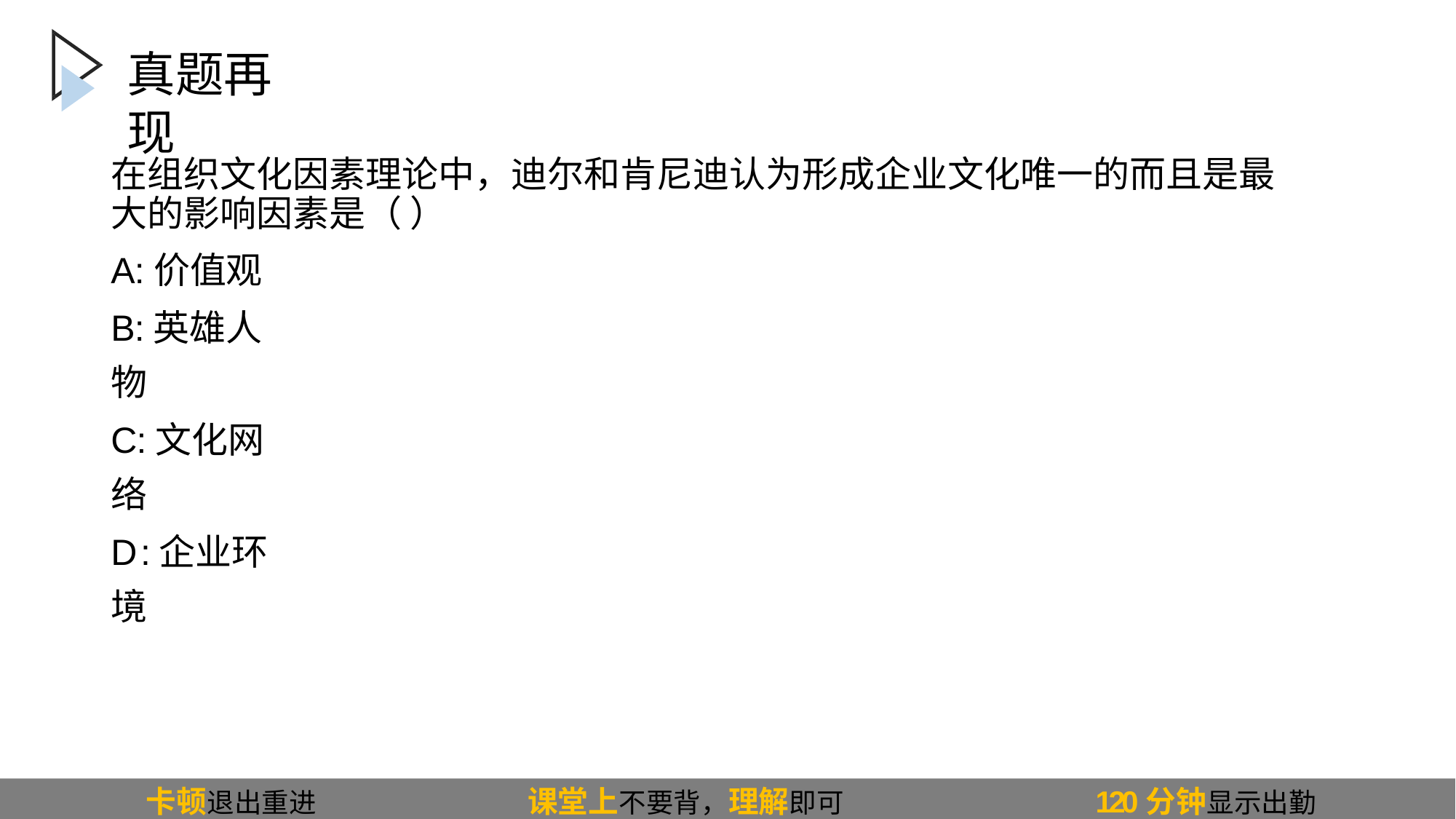

# 真题再现
在组织文化因素理论中，迪尔和肯尼迪认为形成企业文化唯一的而且是最 大的影响因素是（ ）
A:价值观
B:英雄人物
C:文化网络
D:企业环境
卡顿退出重进
课堂上不要背，理解即可
120分钟显示出勤